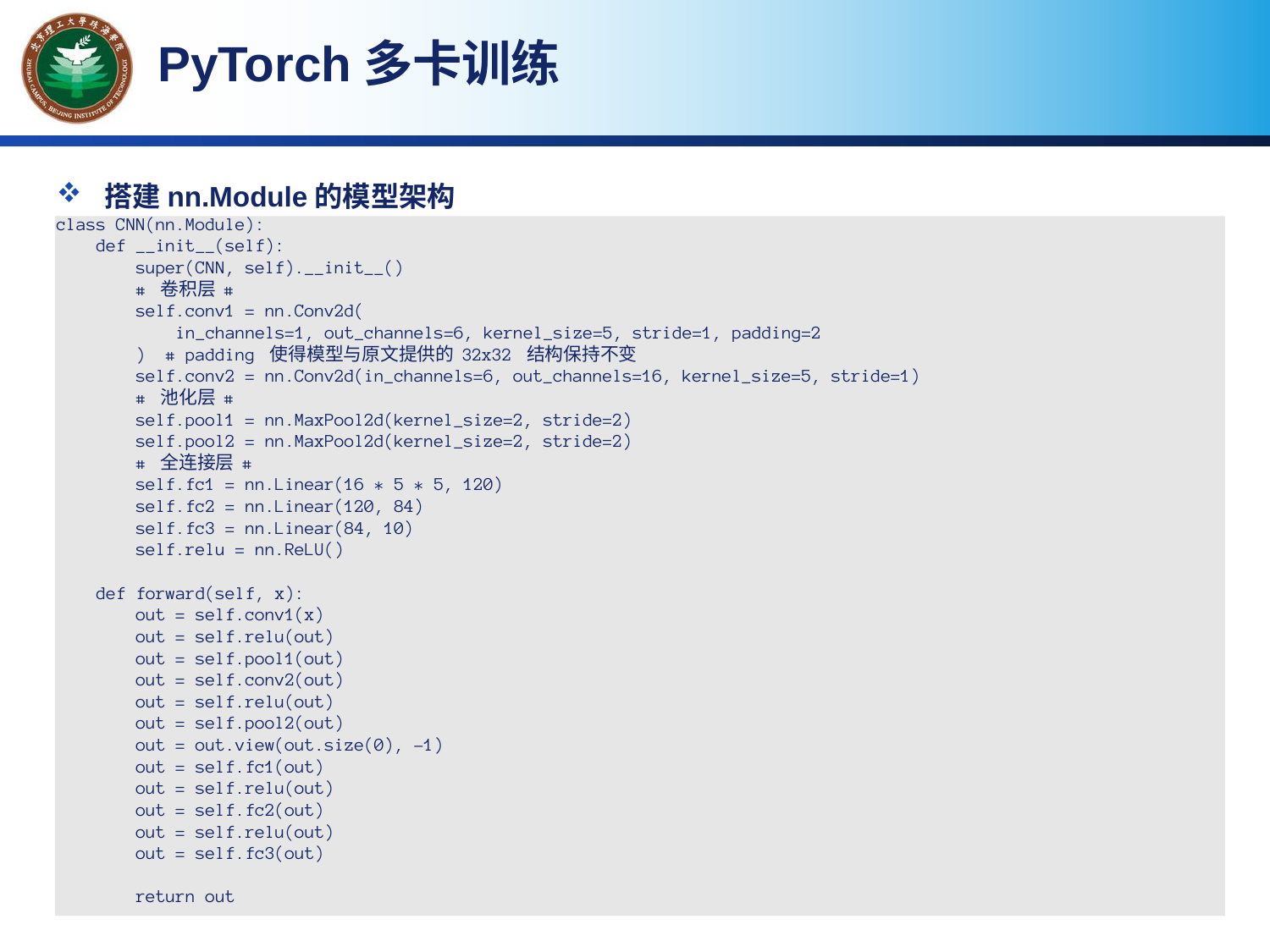

PyTorch多卡训练
搭建nn.Module的模型架构
class CNN(nn.Module):
    def __init__(self):
        super(CNN, self).__init__()
        # 卷积层 #
        self.conv1 = nn.Conv2d(
            in_channels=1, out_channels=6, kernel_size=5, stride=1, padding=2
        )  # padding 使得模型与原文提供的 32x32 结构保持不变
        self.conv2 = nn.Conv2d(in_channels=6, out_channels=16, kernel_size=5, stride=1)
        # 池化层 #
        self.pool1 = nn.MaxPool2d(kernel_size=2, stride=2)
        self.pool2 = nn.MaxPool2d(kernel_size=2, stride=2)
        # 全连接层 #
        self.fc1 = nn.Linear(16 * 5 * 5, 120)
        self.fc2 = nn.Linear(120, 84)
        self.fc3 = nn.Linear(84, 10)
        self.relu = nn.ReLU()

    def forward(self, x):
        out = self.conv1(x)
        out = self.relu(out)
        out = self.pool1(out)
        out = self.conv2(out)
        out = self.relu(out)
        out = self.pool2(out)
        out = out.view(out.size(0), -1)
        out = self.fc1(out)
        out = self.relu(out)
        out = self.fc2(out)
        out = self.relu(out)
        out = self.fc3(out)

        return out